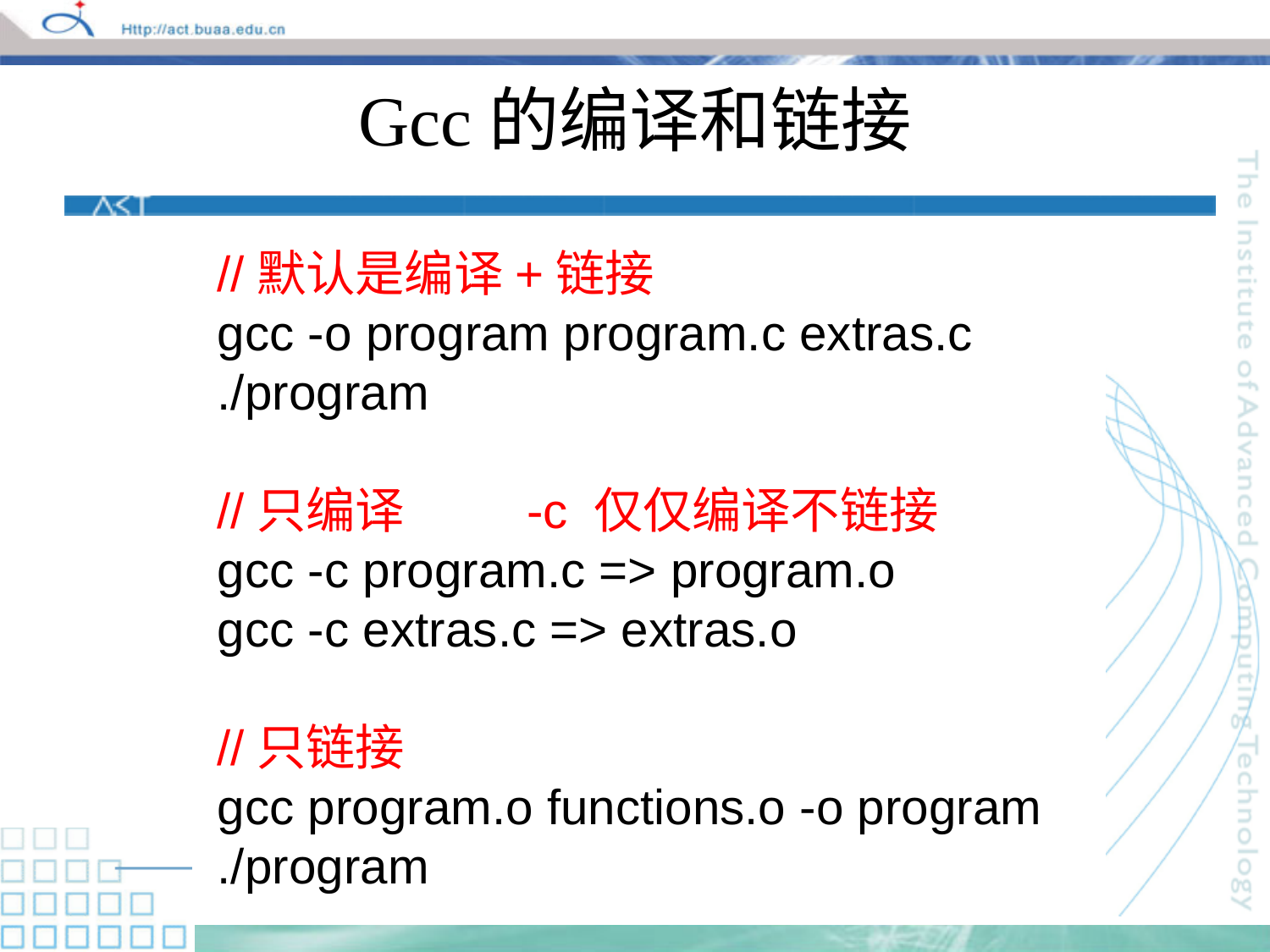

# Gcc的编译和链接
//默认是编译+链接
gcc -o program program.c extras.c
./program

//只编译          -c 仅仅编译不链接
gcc -c program.c => program.o
gcc -c extras.c => extras.o

//只链接
gcc program.o functions.o -o program
./program